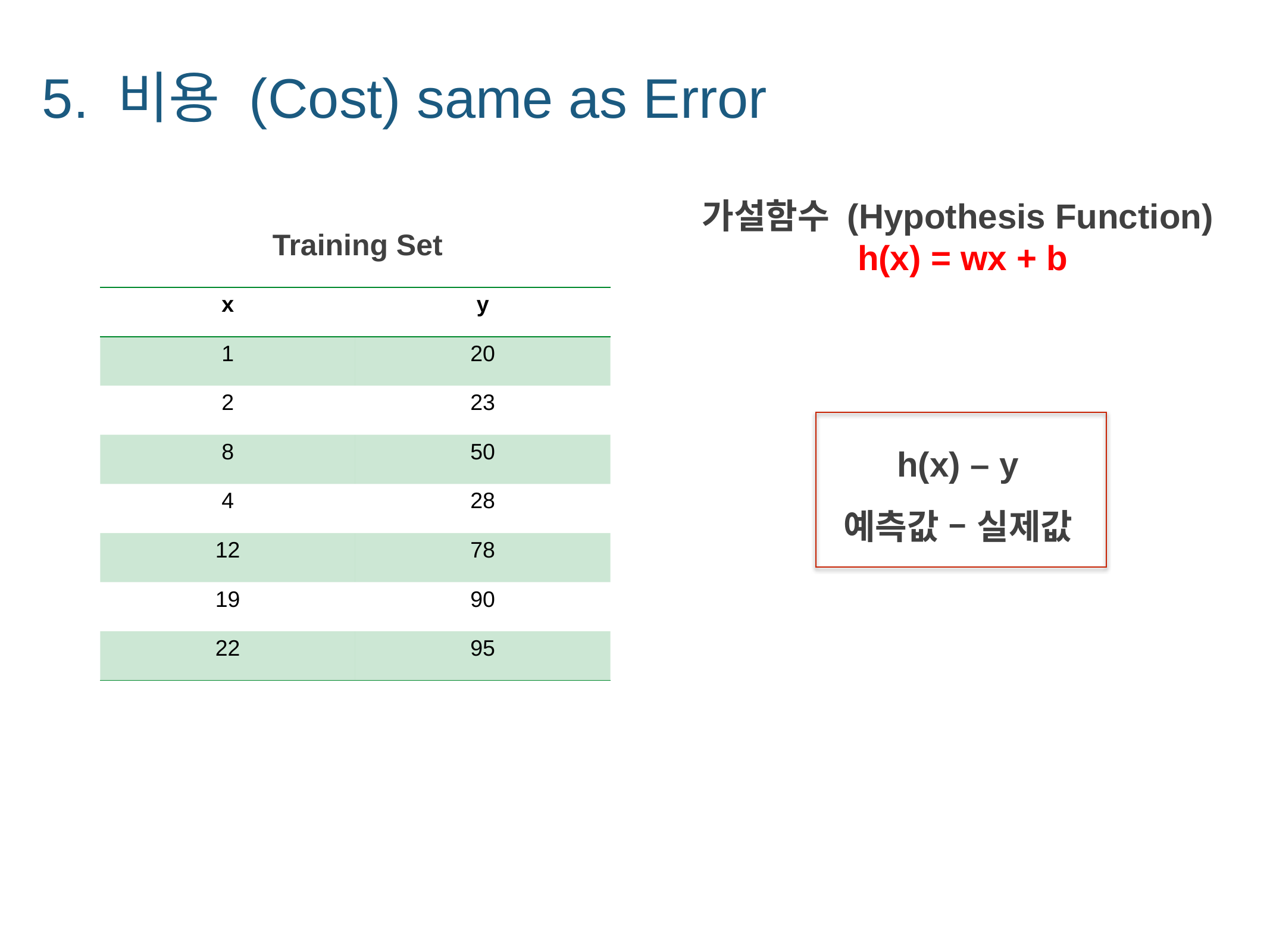

5. 비용 (Cost) same as Error
가설함수 (Hypothesis Function)
 h(x) = wx + b
 Training Set
| x | y |
| --- | --- |
| 1 | 20 |
| 2 | 23 |
| 8 | 50 |
| 4 | 28 |
| 12 | 78 |
| 19 | 90 |
| 22 | 95 |

h(x) – y
예측값 – 실제값